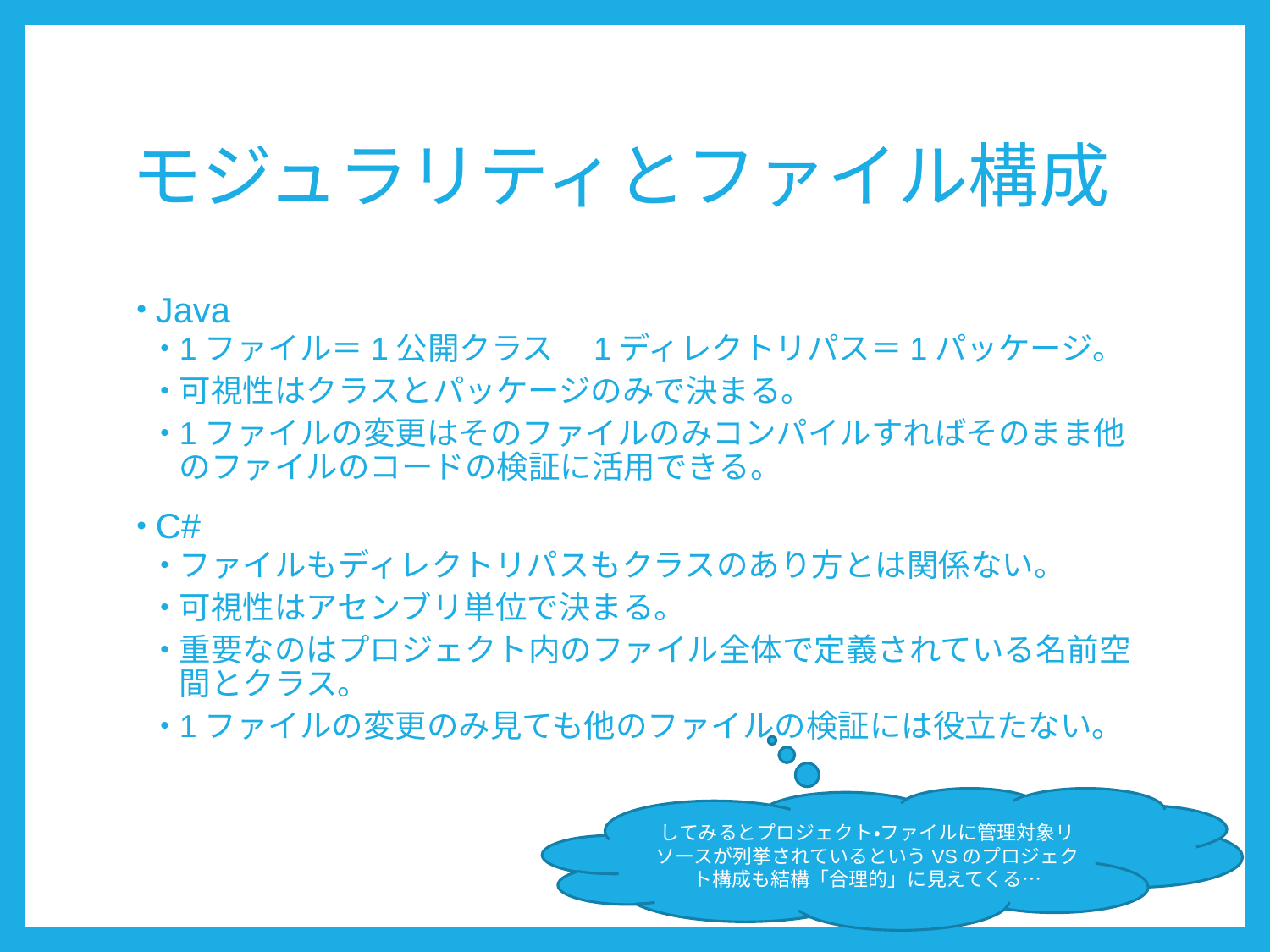

# モジュラリティとファイル構成
Java
1ファイル＝1公開クラス　1ディレクトリパス＝1パッケージ。
可視性はクラスとパッケージのみで決まる。
1ファイルの変更はそのファイルのみコンパイルすればそのまま他のファイルのコードの検証に活用できる。
C#
ファイルもディレクトリパスもクラスのあり方とは関係ない。
可視性はアセンブリ単位で決まる。
重要なのはプロジェクト内のファイル全体で定義されている名前空間とクラス。
1ファイルの変更のみ見ても他のファイルの検証には役立たない。
してみるとプロジェクト・ファイルに管理対象リソースが列挙されているというVSのプロジェクト構成も結構「合理的」に見えてくる…